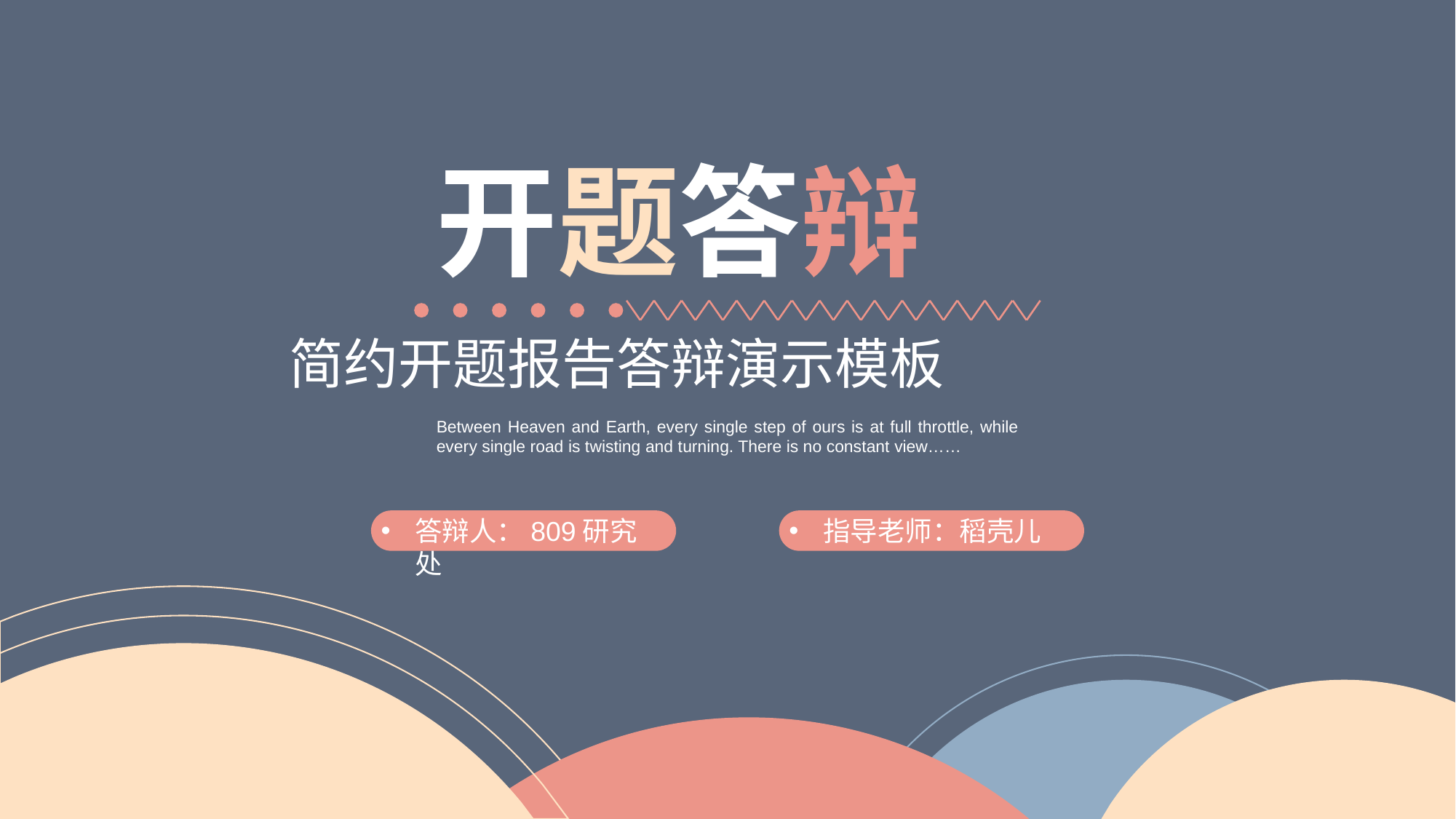

开题答辩

简约开题报告答辩演示模板
Between Heaven and Earth, every single step of ours is at full throttle, while every single road is twisting and turning. There is no constant view……

答辩人：809研究处
指导老师：稻壳儿